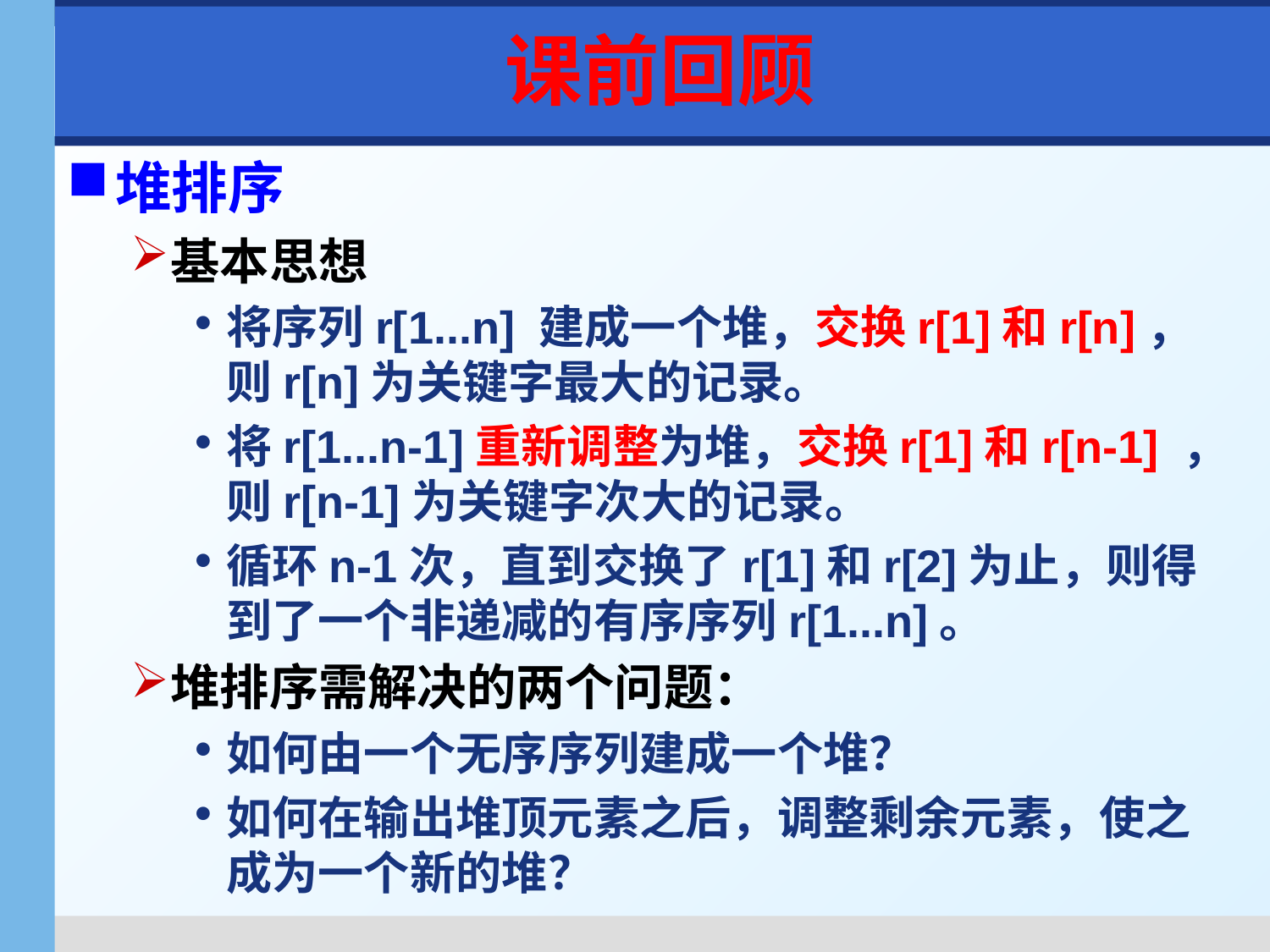

课前回顾
堆排序
基本思想
将序列r[1...n] 建成一个堆，交换r[1]和r[n]，则r[n]为关键字最大的记录。
将r[1...n-1]重新调整为堆，交换r[1]和r[n-1] ，则r[n-1]为关键字次大的记录。
循环n-1次，直到交换了r[1]和r[2]为止，则得到了一个非递减的有序序列r[1...n]。
堆排序需解决的两个问题：
如何由一个无序序列建成一个堆？
如何在输出堆顶元素之后，调整剩余元素，使之成为一个新的堆？